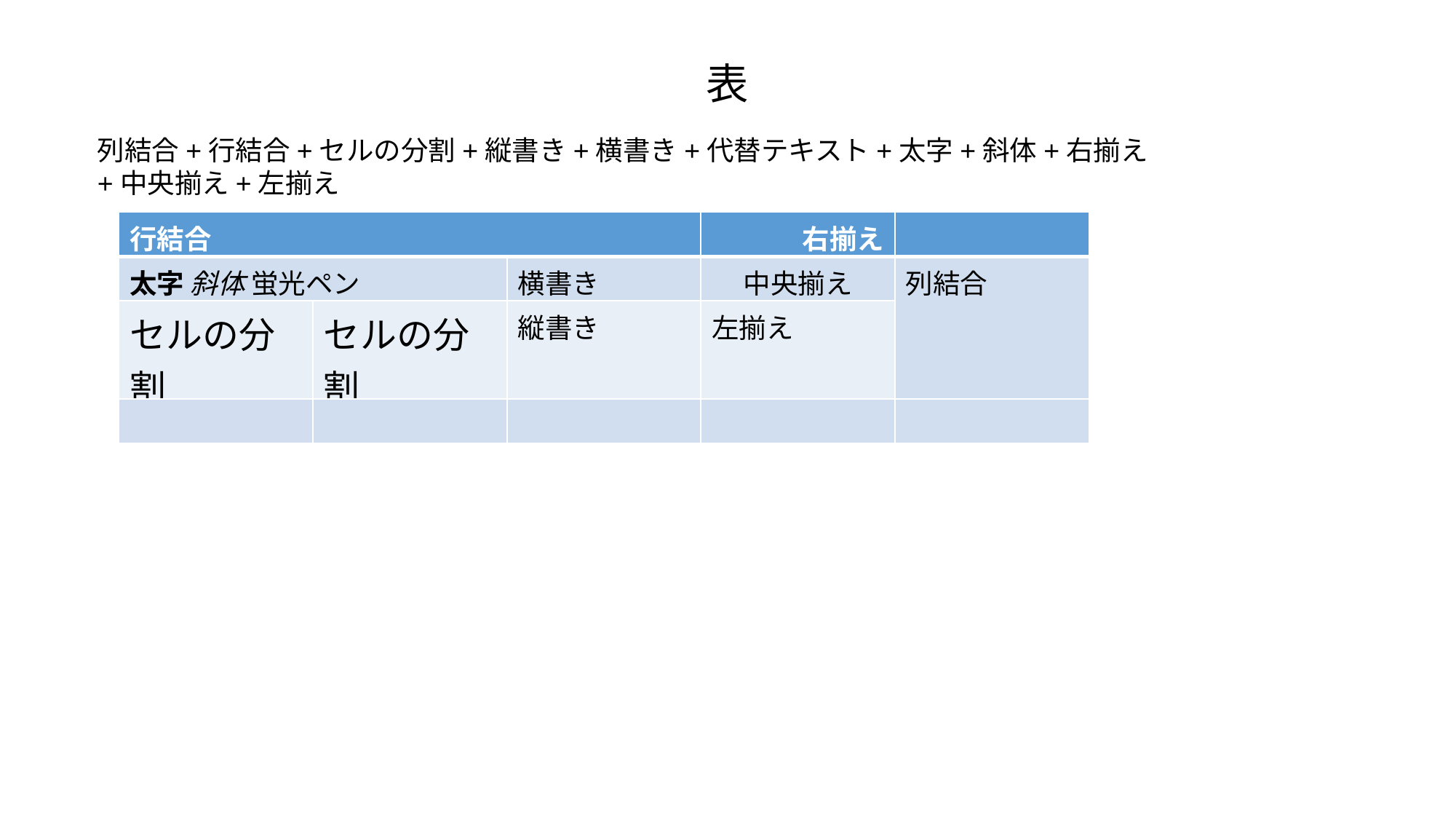

# 表
列結合+行結合+セルの分割+縦書き+横書き+代替テキスト+太字+斜体+右揃え
+中央揃え+左揃え
| 行結合 |  |  | 右揃え |  |
| --- | --- | --- | --- | --- |
| 太字 斜体 蛍光ペン |  | 横書き | 中央揃え | 列結合 |
| セルの分割 | セルの分割 | 縦書き | 左揃え |  |
|  |  |  |  |  |